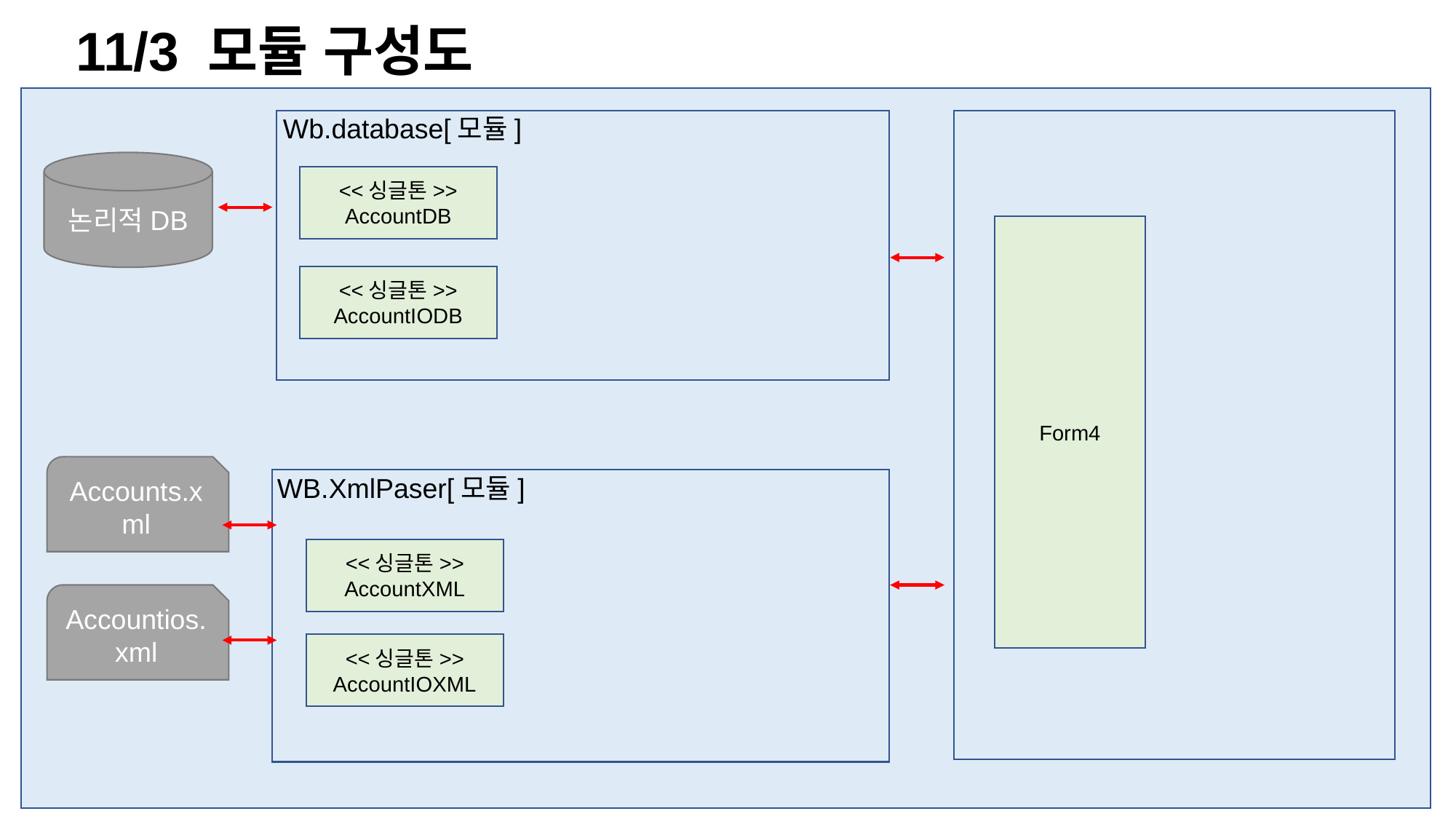

11/3 모듈 구성도

Wb.database[모듈]

논리적DB
<<싱글톤>>
AccountDB
Form4
<<싱글톤>>
AccountIODB

Accounts.xml
WB.XmlPaser[모듈]

<<싱글톤>>
AccountXML
Accountios.xml
<<싱글톤>>
AccountIOXML